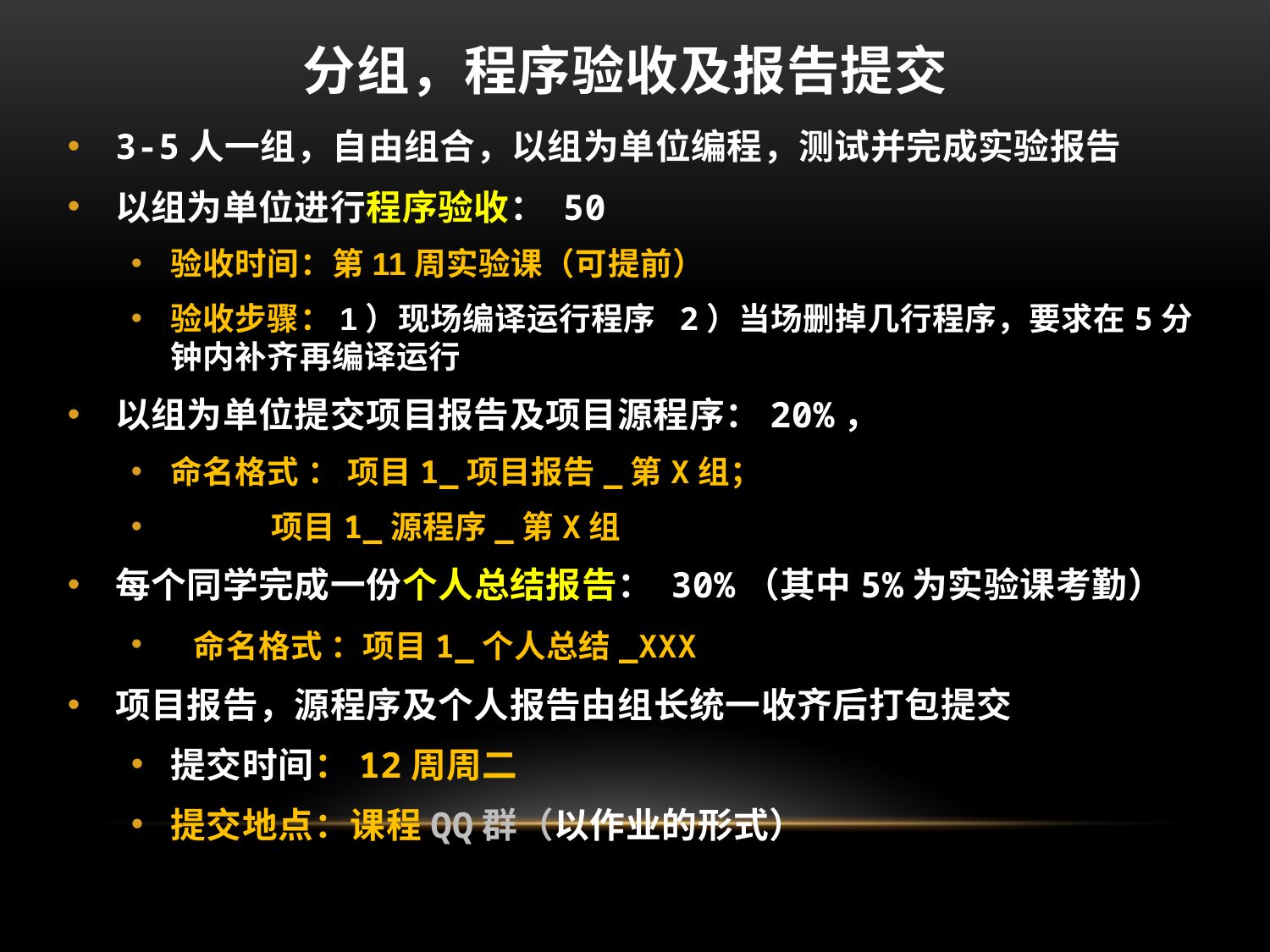

# 分组，程序验收及报告提交
3-5人一组，自由组合，以组为单位编程，测试并完成实验报告
以组为单位进行程序验收： 50
验收时间：第11周实验课（可提前）
验收步骤：1）现场编译运行程序  2）当场删掉几行程序，要求在5分钟内补齐再编译运行
以组为单位提交项目报告及项目源程序：20%，
命名格式 ： 项目1_项目报告_第X组；
            项目1_源程序_第X组
每个同学完成一份个人总结报告： 30%（其中5%为实验课考勤）
  命名格式 ：项目1_个人总结_XXX
项目报告，源程序及个人报告由组长统一收齐后打包提交
提交时间：12周周二
提交地点：课程QQ群（以作业的形式）